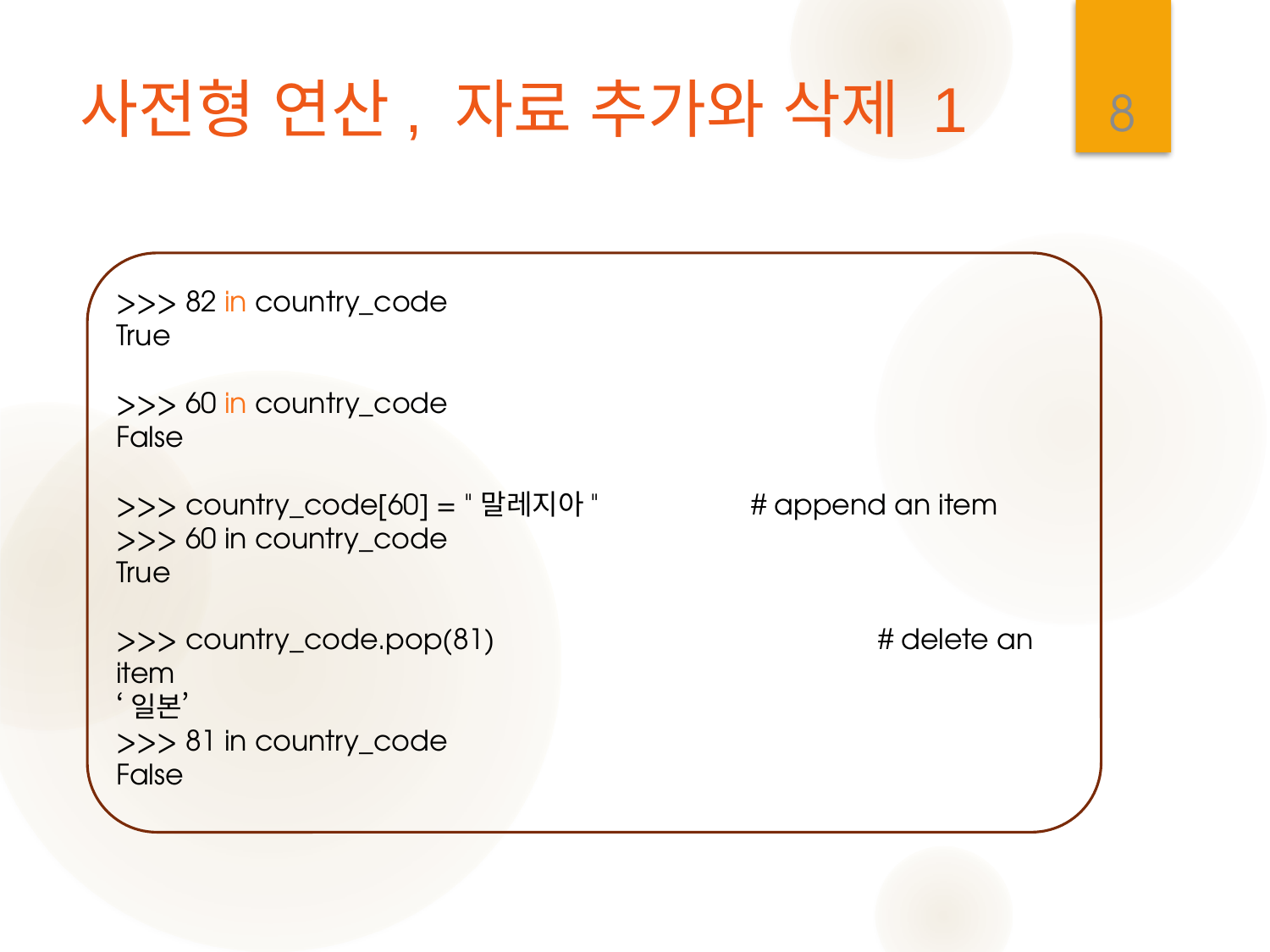

8
# 사전형 연산, 자료 추가와 삭제 1

>>> 82 in country_code
True

>>> 60 in country_code
False

>>> country_code[60] = "말레지아"   		# append an item
>>> 60 in country_code
True

>>> country_code.pop(81)                   		# delete an item
‘일본’
>>> 81 in country_code
False